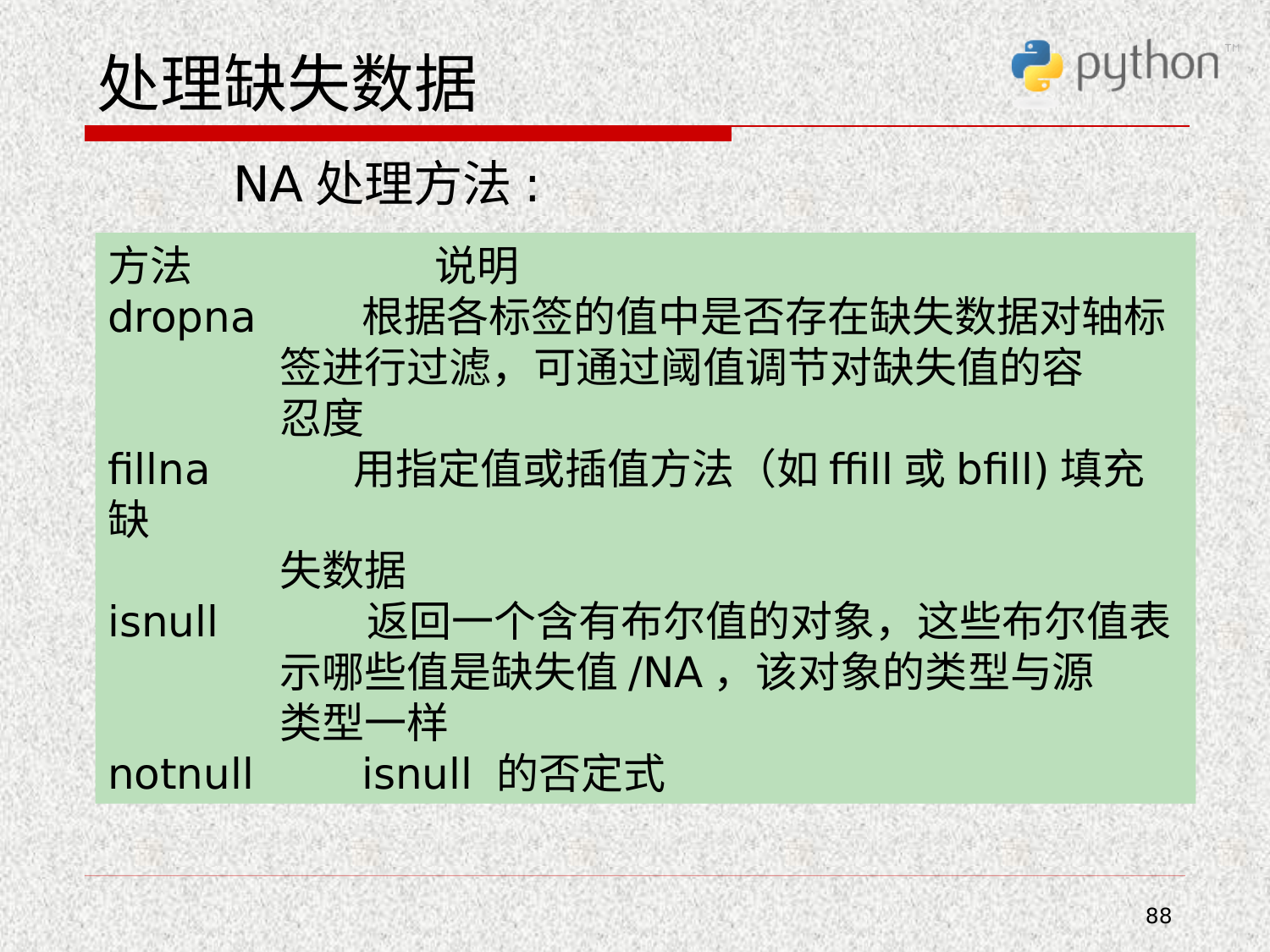

# 处理缺失数据
          NA处理方法:

方法	                     说明
dropna	根据各标签的值中是否存在缺失数据对轴标
                 签进行过滤，可通过阈值调节对缺失值的容
                 忍度
fillna	        用指定值或插值方法（如ffill或bfill)填充缺
                 失数据
isnull 	         返回一个含有布尔值的对象，这些布尔值表
                 示哪些值是缺失值/NA，该对象的类型与源
                 类型一样
notnull	isnull 的否定式
88